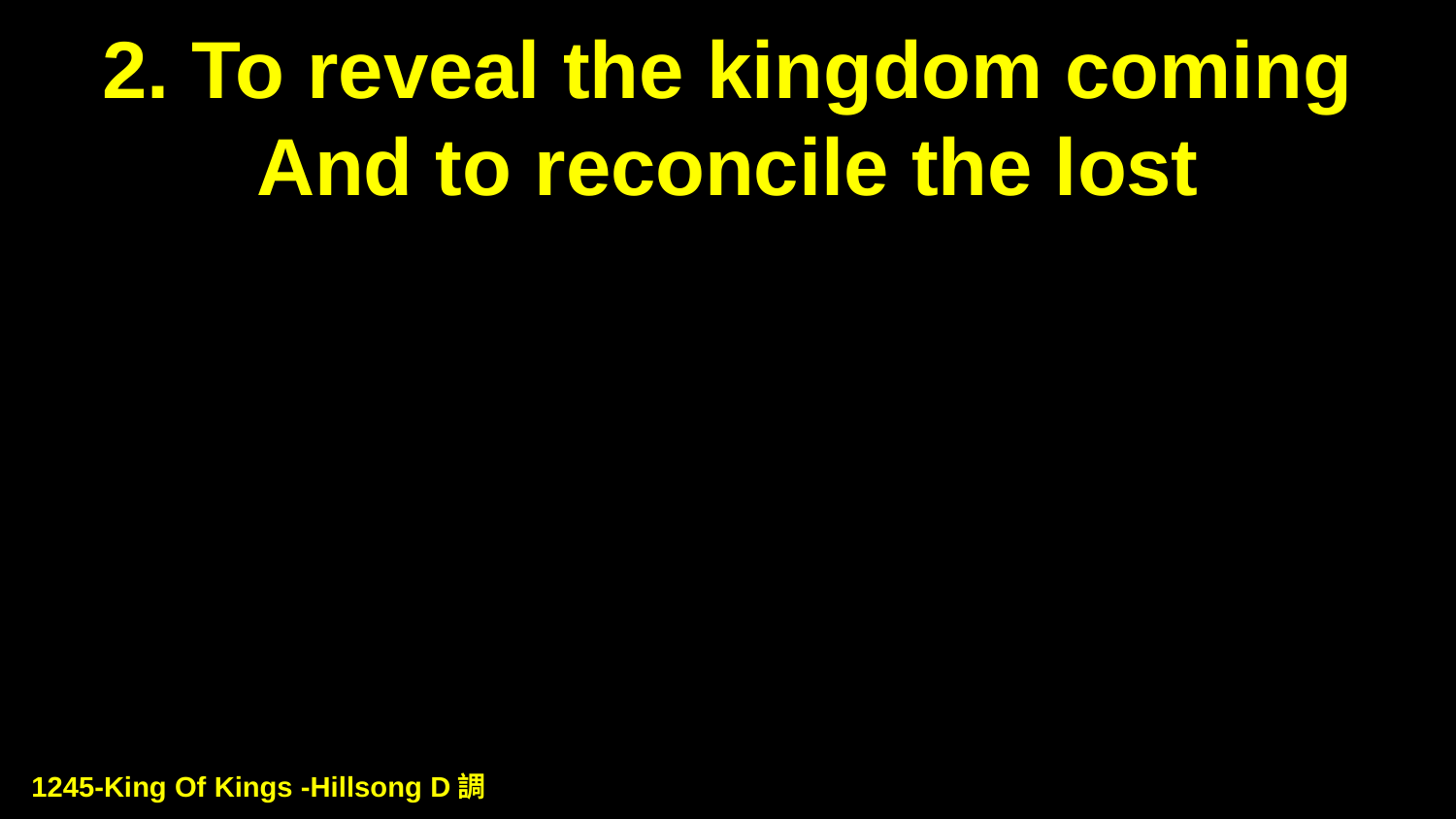

# 2. To reveal the kingdom coming And to reconcile the lost
1245-King Of Kings -Hillsong D調